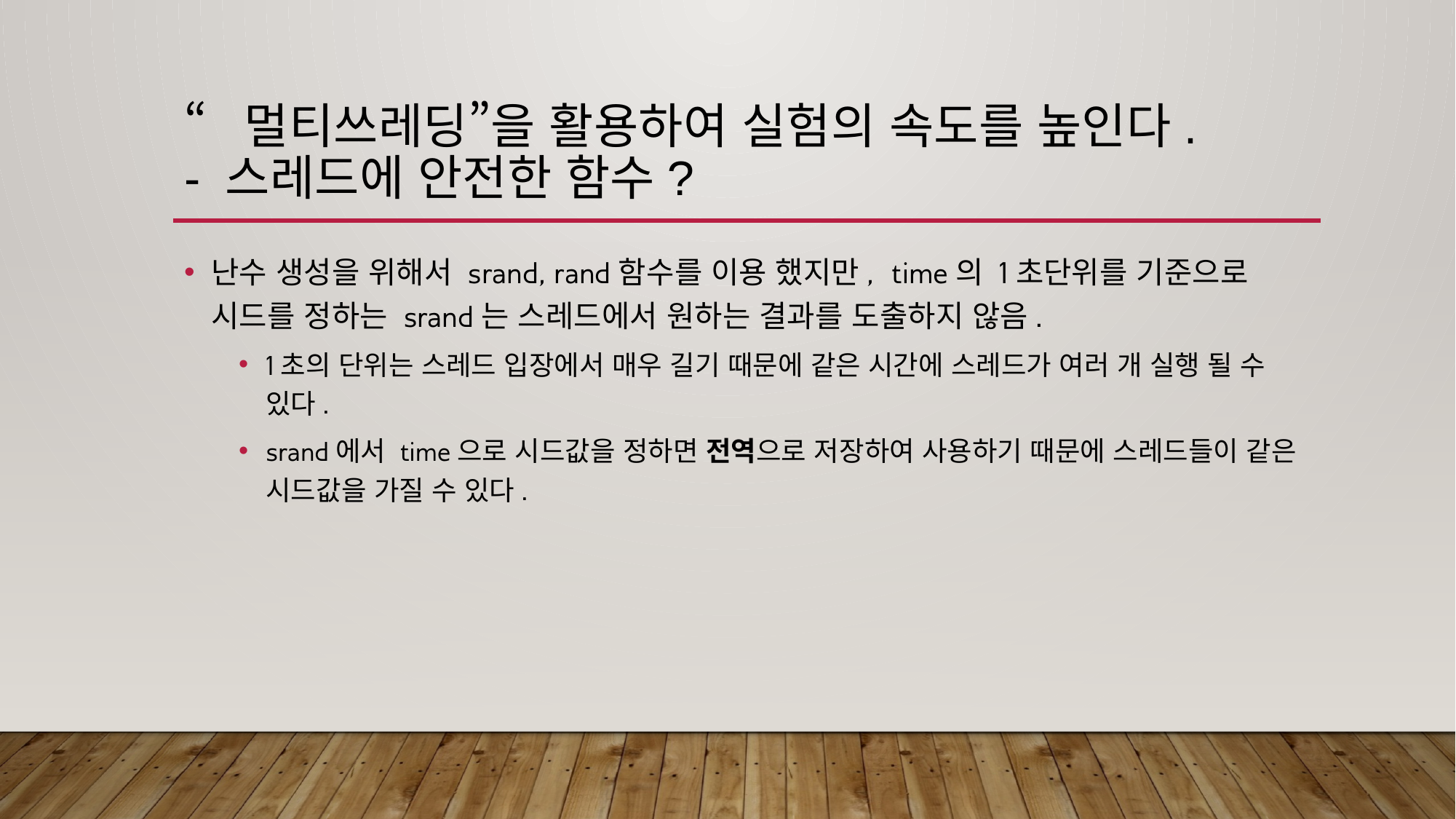

# “멀티쓰레딩”을 활용하여 실험의 속도를 높인다. - 스레드에 안전한 함수?
난수 생성을 위해서 srand, rand함수를 이용 했지만,  time의 1초단위를 기준으로 시드를 정하는 srand는 스레드에서 원하는 결과를 도출하지 않음.
1초의 단위는 스레드 입장에서 매우 길기 때문에 같은 시간에 스레드가 여러 개 실행 될 수 있다.
srand에서 time으로 시드값을 정하면 전역으로 저장하여 사용하기 때문에 스레드들이 같은 시드값을 가질 수 있다.